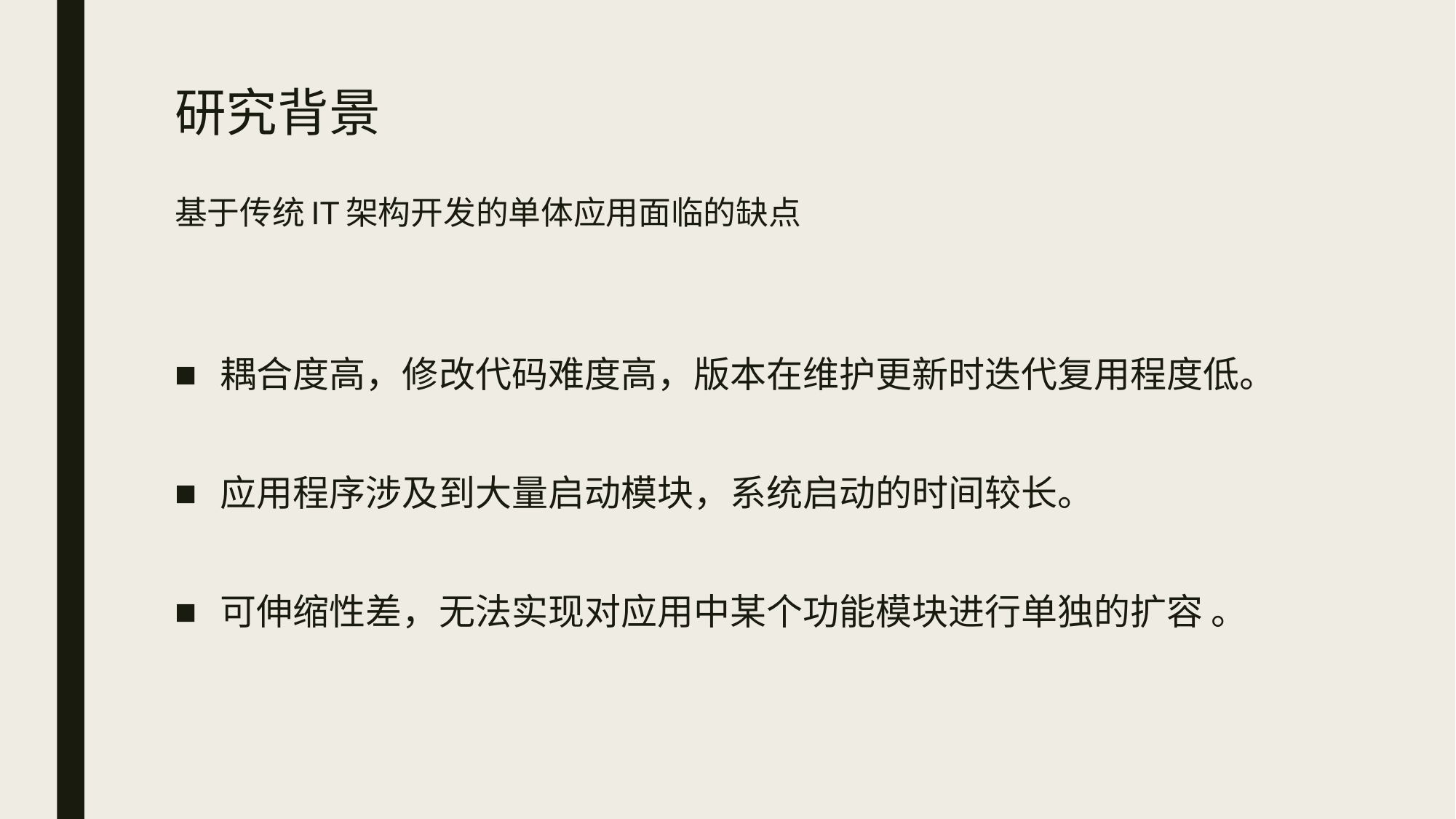

# 研究背景 基于传统IT架构开发的单体应用面临的缺点

耦合度高，修改代码难度高，版本在维护更新时迭代复用程度低。

应用程序涉及到大量启动模块，系统启动的时间较长。

可伸缩性差，无法实现对应用中某个功能模块进行单独的扩容 。